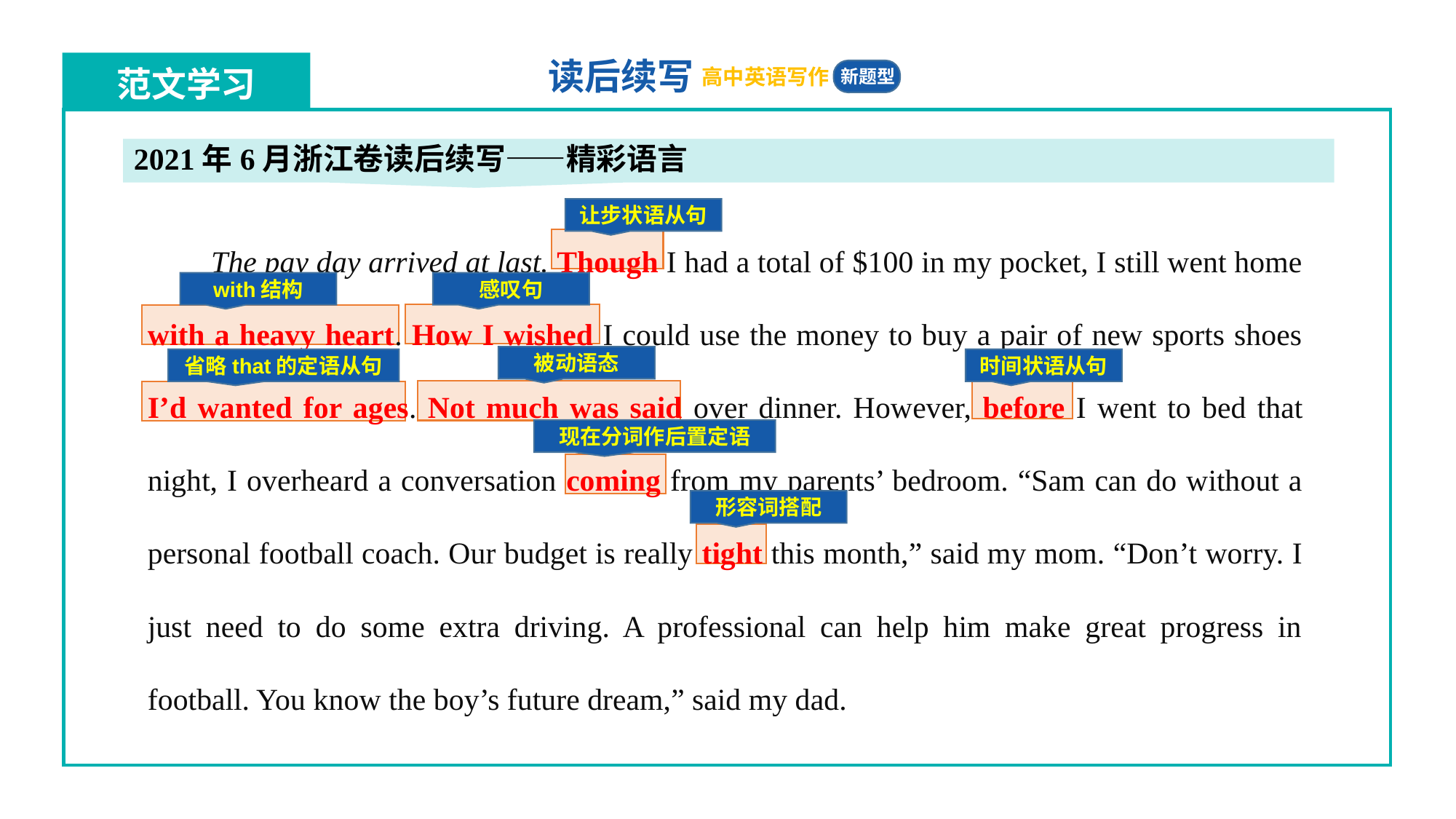

2021年6月浙江卷读后续写——精彩语言
让步状语从句
        The pay day arrived at last. Though I had a total of $100 in my pocket, I still went home with a heavy heart. How I wished I could use the money to buy a pair of new sports shoes I’d wanted for ages. Not much was said over dinner. However, before I went to bed that night, I overheard a conversation coming from my parents’ bedroom. “Sam can do without a personal football coach. Our budget is really tight this month,” said my mom. “Don’t worry. I just need to do some extra driving. A professional can help him make great progress in football. You know the boy’s future dream,” said my dad.

with结构
感叹句

被动语态
省略that的定语从句
时间状语从句

现在分词作后置定语

形容词搭配